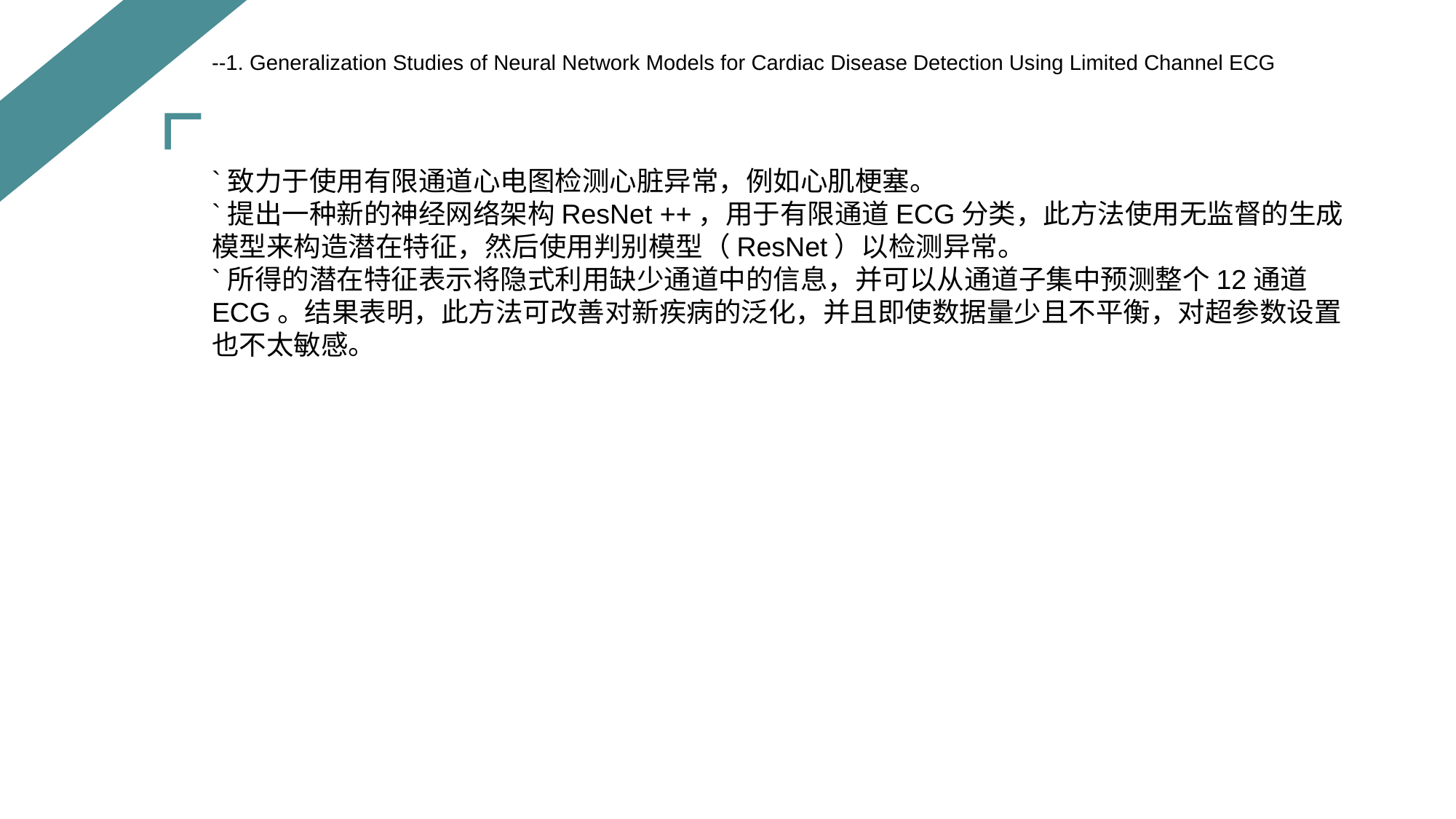

--1. Generalization Studies of Neural Network Models for Cardiac Disease Detection Using Limited Channel ECG

`致力于使用有限通道心电图检测心脏异常，例如心肌梗塞。
`提出一种新的神经网络架构ResNet ++，用于有限通道ECG分类，此方法使用无监督的生成模型来构造潜在特征，然后使用判别模型（ResNet）以检测异常。
`所得的潜在特征表示将隐式利用缺少通道中的信息，并可以从通道子集中预测整个12通道ECG。结果表明，此方法可改善对新疾病的泛化，并且即使数据量少且不平衡，对超参数设置也不太敏感。